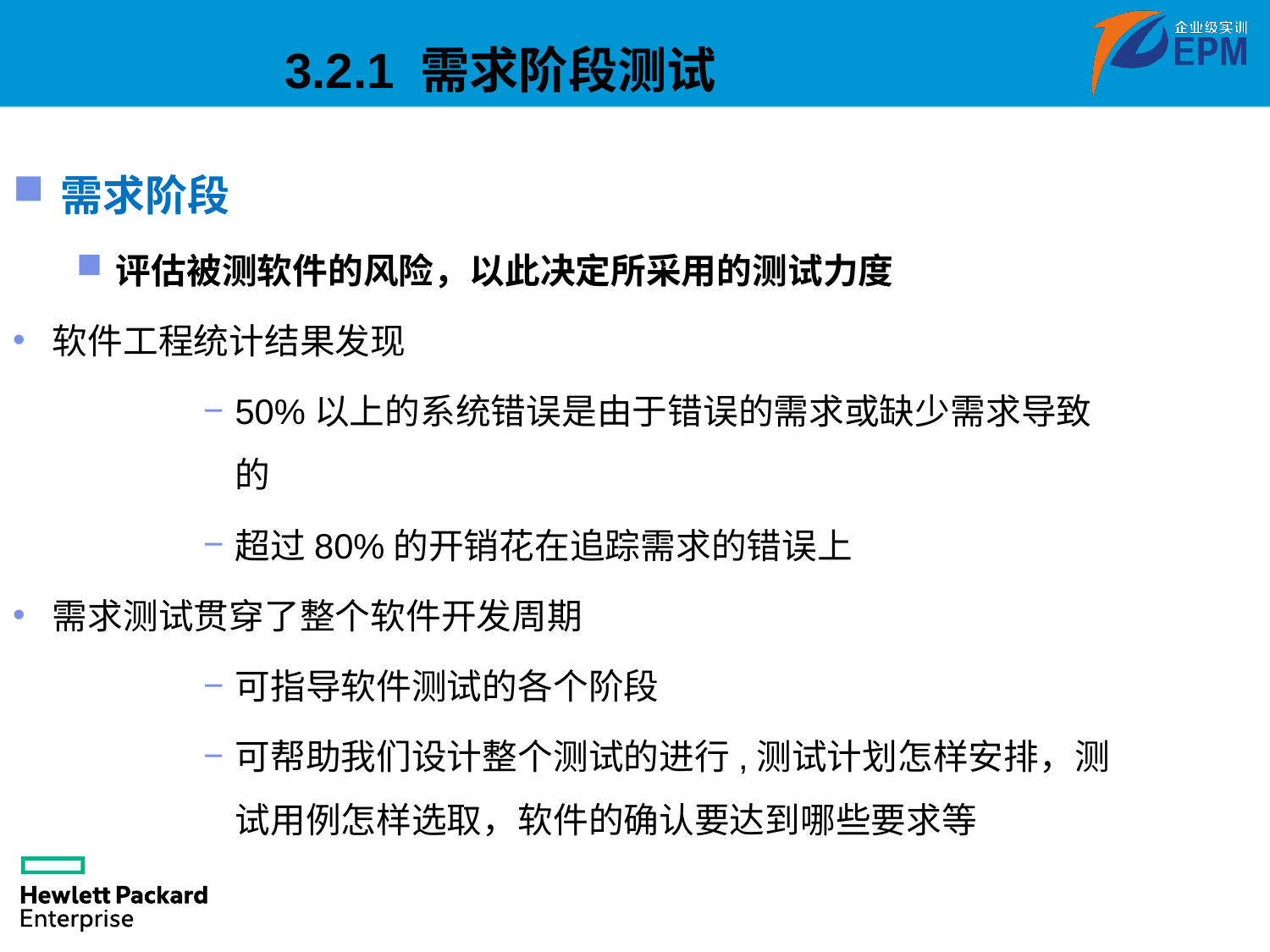

3.2.1 需求阶段测试
需求阶段
评估被测软件的风险，以此决定所采用的测试力度
软件工程统计结果发现
50%以上的系统错误是由于错误的需求或缺少需求导致的
超过80%的开销花在追踪需求的错误上
需求测试贯穿了整个软件开发周期
可指导软件测试的各个阶段
可帮助我们设计整个测试的进行,测试计划怎样安排，测试用例怎样选取，软件的确认要达到哪些要求等